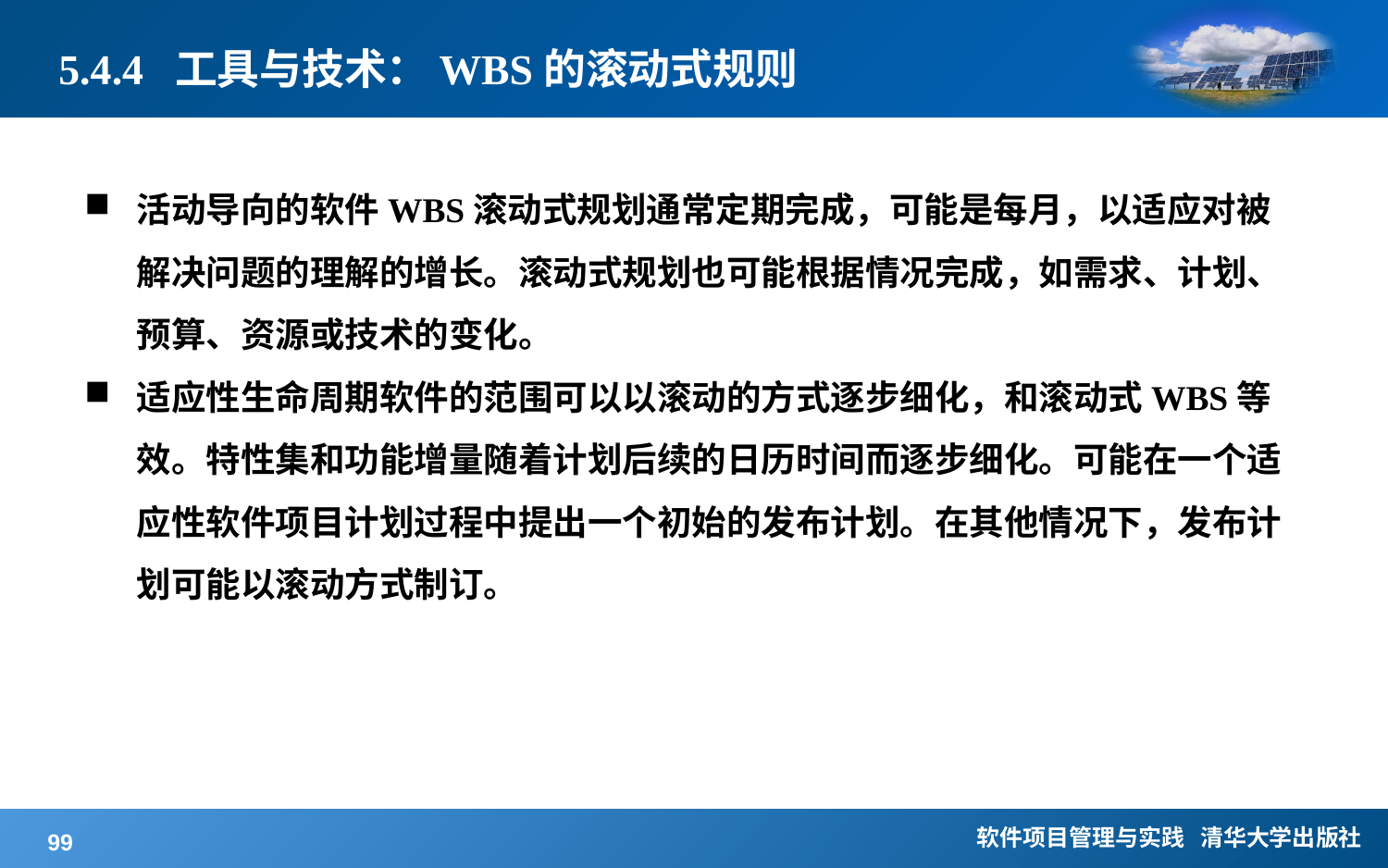

# 5.4.4  工具与技术：WBS的滚动式规则
活动导向的软件WBS滚动式规划通常定期完成，可能是每月，以适应对被解决问题的理解的增长。滚动式规划也可能根据情况完成，如需求、计划、预算、资源或技术的变化。
适应性生命周期软件的范围可以以滚动的方式逐步细化，和滚动式WBS等效。特性集和功能增量随着计划后续的日历时间而逐步细化。可能在一个适应性软件项目计划过程中提出一个初始的发布计划。在其他情况下，发布计划可能以滚动方式制订。